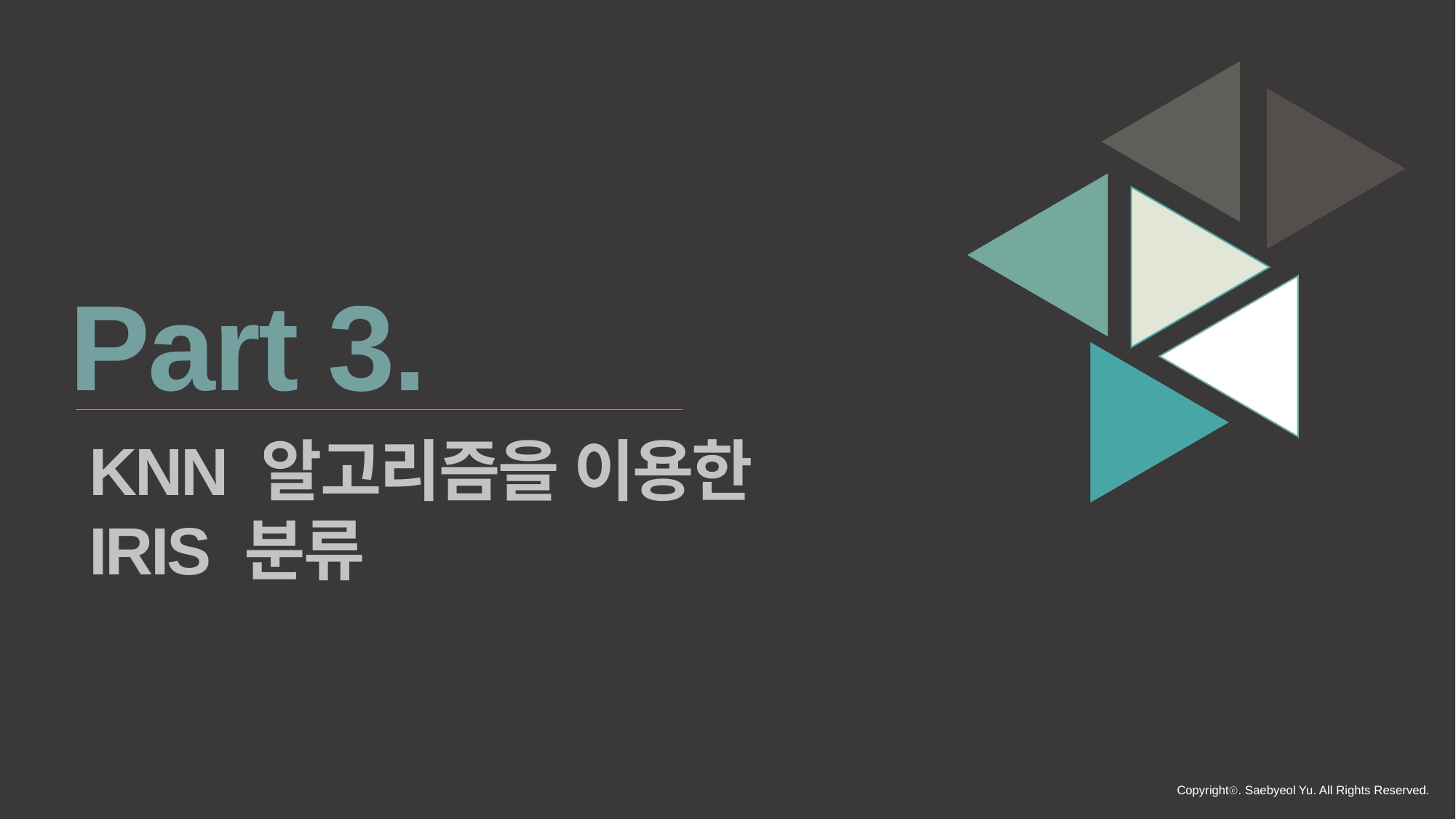

Part 3.
KNN 알고리즘을 이용한
IRIS 분류

Copyrightⓒ. Saebyeol Yu. All Rights Reserved.